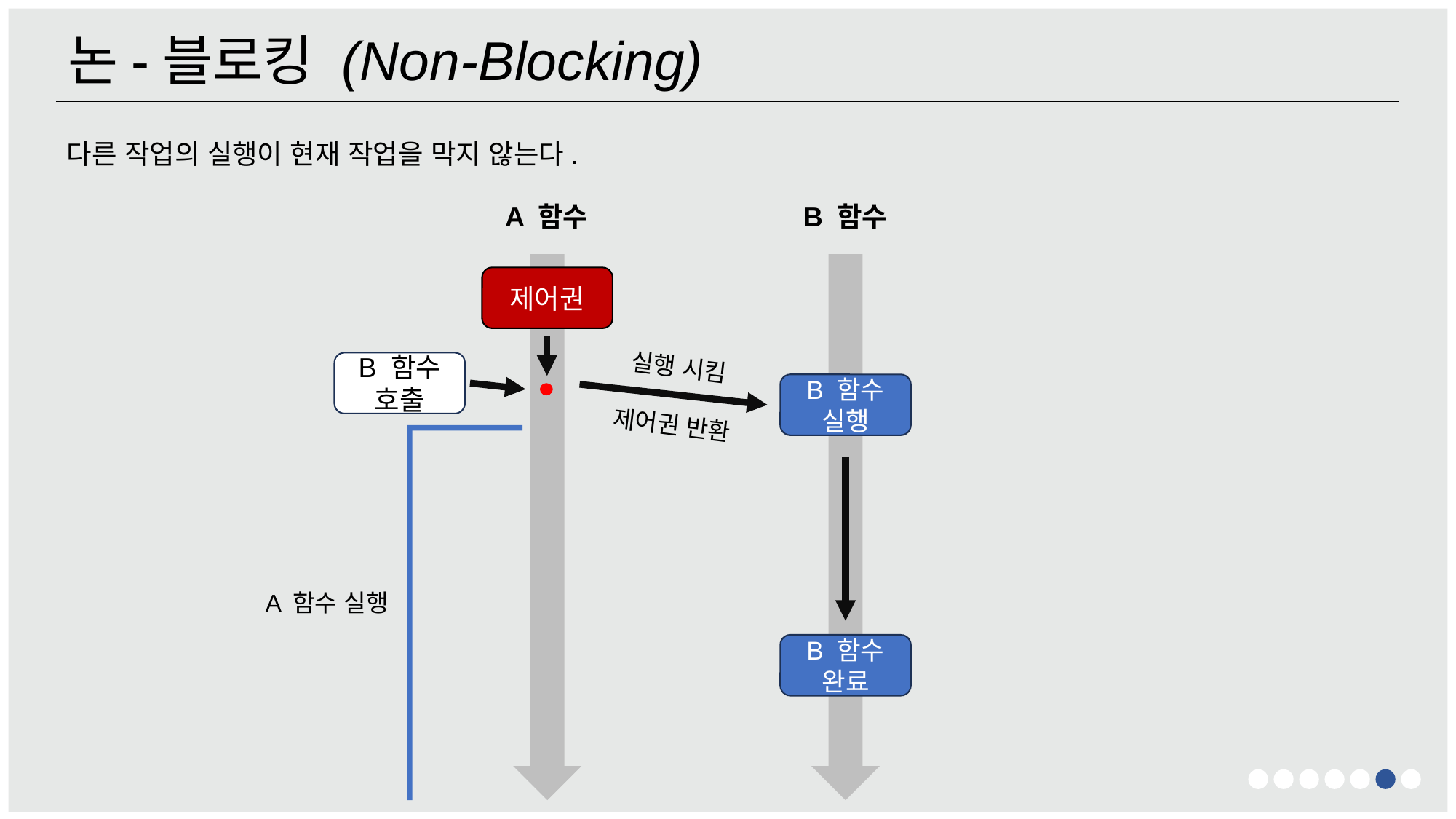

논-블로킹 (Non-Blocking)
다른 작업의 실행이 현재 작업을 막지 않는다.
A 함수
B 함수

제어권
실행 시킴

제어권 반환
B 함수 호출
B 함수 실행

A 함수 실행
B 함수 완료